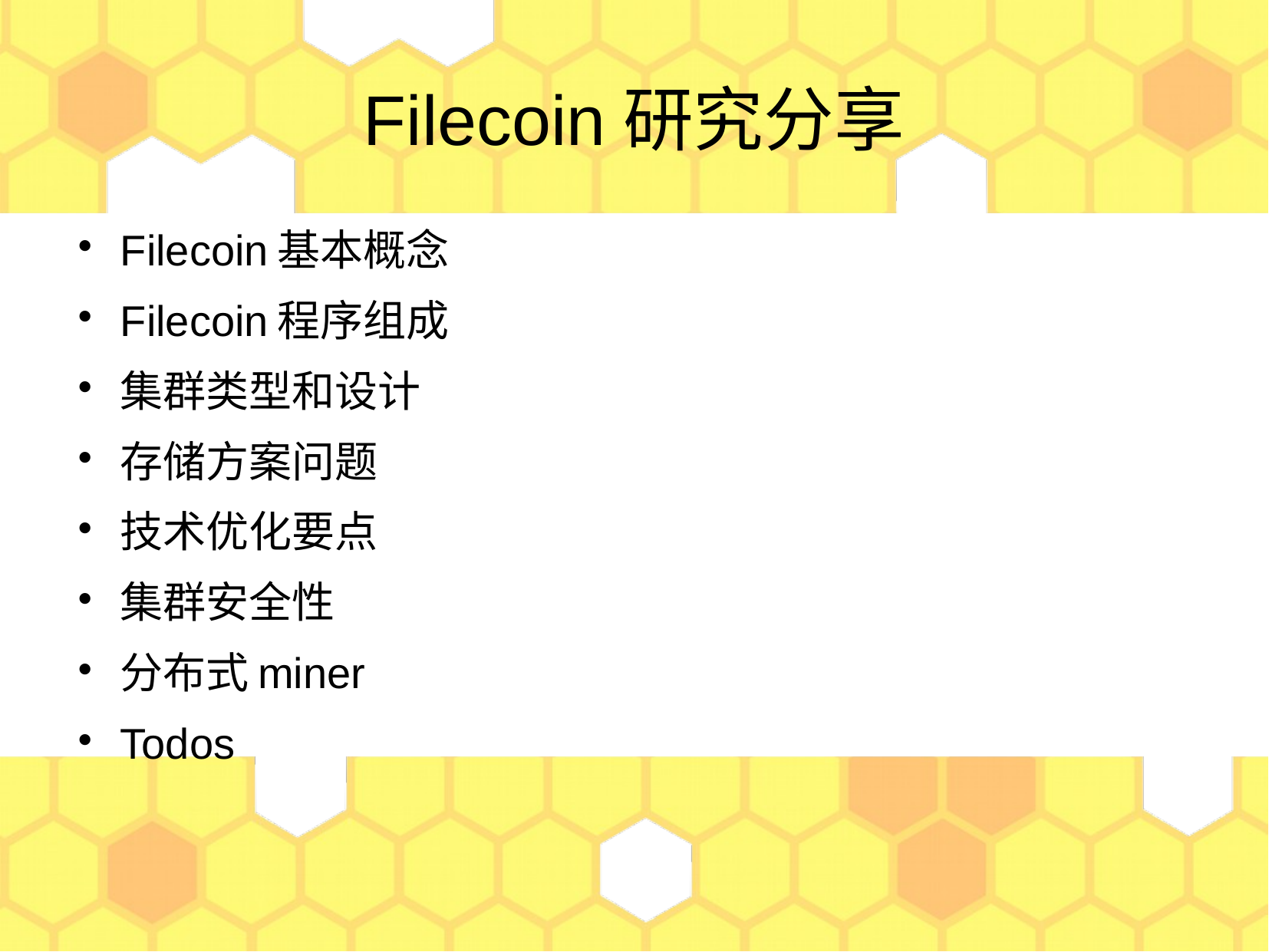

Filecoin研究分享
Filecoin基本概念
Filecoin程序组成
集群类型和设计
存储方案问题
技术优化要点
集群安全性
分布式miner
Todos